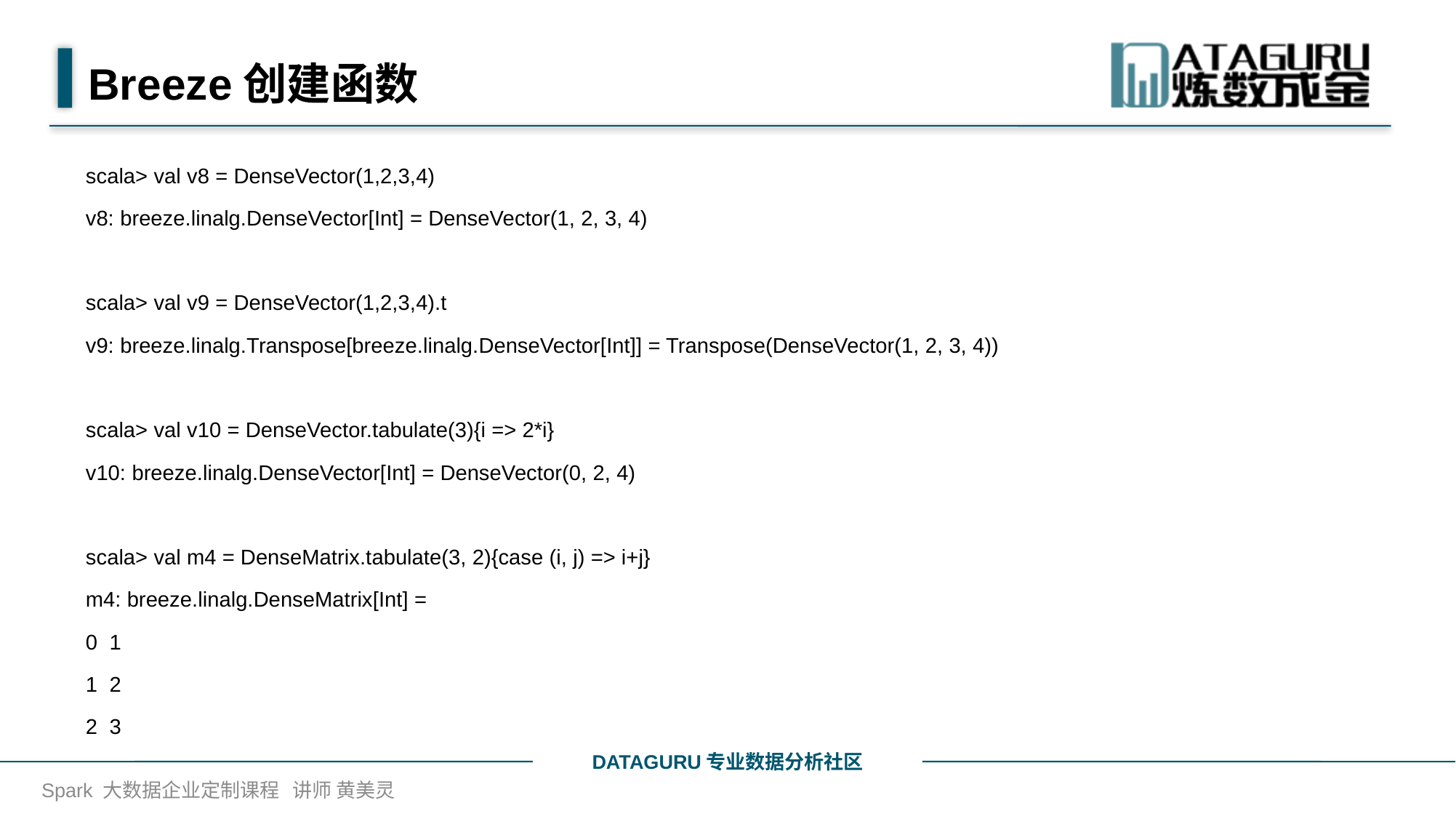

# Breeze创建函数
scala> val v8 = DenseVector(1,2,3,4)
v8: breeze.linalg.DenseVector[Int] = DenseVector(1, 2, 3, 4)

scala> val v9 = DenseVector(1,2,3,4).t
v9: breeze.linalg.Transpose[breeze.linalg.DenseVector[Int]] = Transpose(DenseVector(1, 2, 3, 4))

scala> val v10 = DenseVector.tabulate(3){i => 2*i}
v10: breeze.linalg.DenseVector[Int] = DenseVector(0, 2, 4)

scala> val m4 = DenseMatrix.tabulate(3, 2){case (i, j) => i+j}
m4: breeze.linalg.DenseMatrix[Int] =
0  1
1  2
2  3